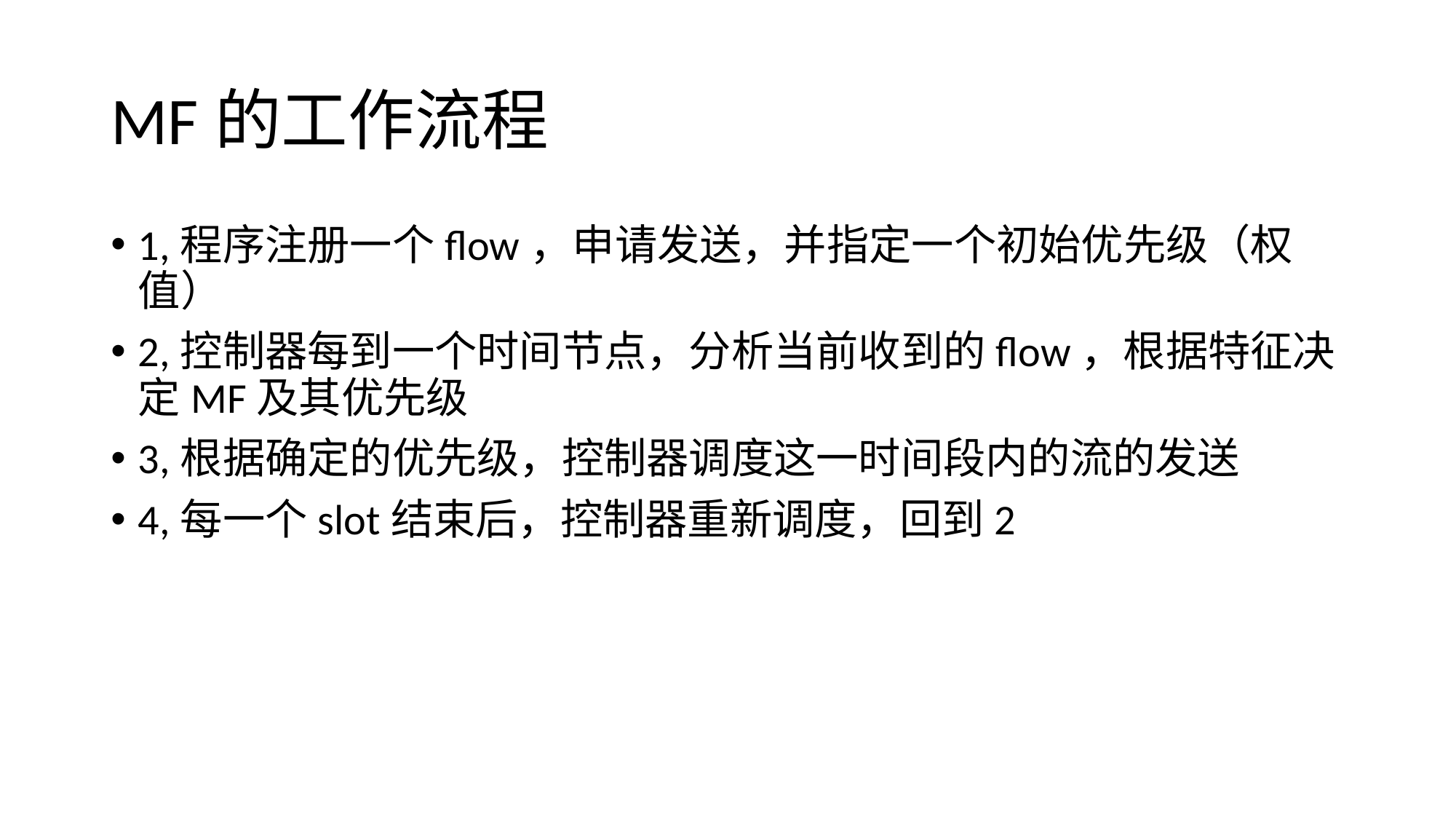

# MF的工作流程
1,程序注册一个flow，申请发送，并指定一个初始优先级（权值）
2,控制器每到一个时间节点，分析当前收到的flow，根据特征决定MF及其优先级
3,根据确定的优先级，控制器调度这一时间段内的流的发送
4,每一个slot结束后，控制器重新调度，回到2